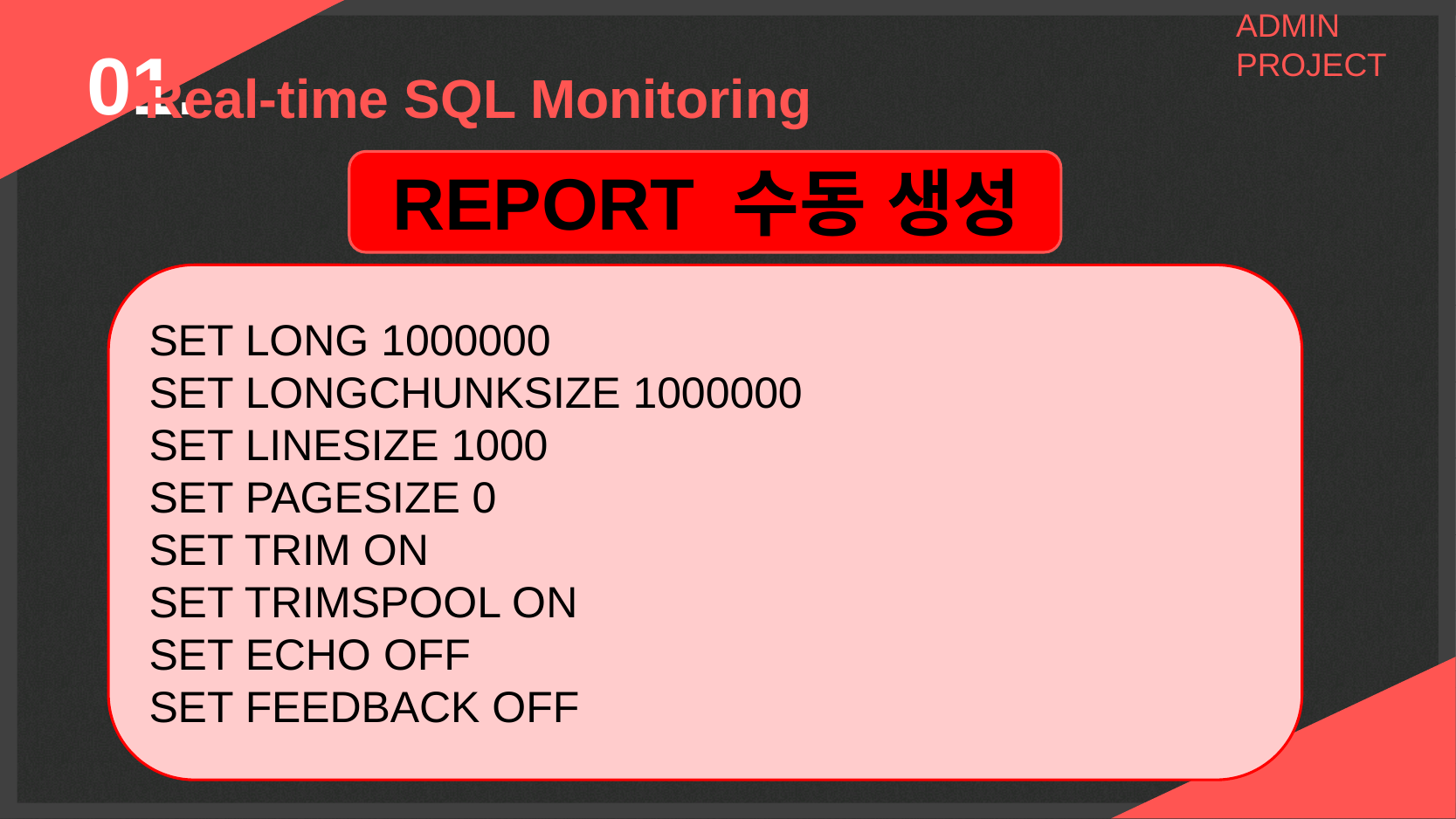

ADMIN PROJECT
01.
Real-time SQL Monitoring
REPORT 수동 생성
SET LONG 1000000
SET LONGCHUNKSIZE 1000000
SET LINESIZE 1000
SET PAGESIZE 0
SET TRIM ON
SET TRIMSPOOL ON
SET ECHO OFF
SET FEEDBACK OFF